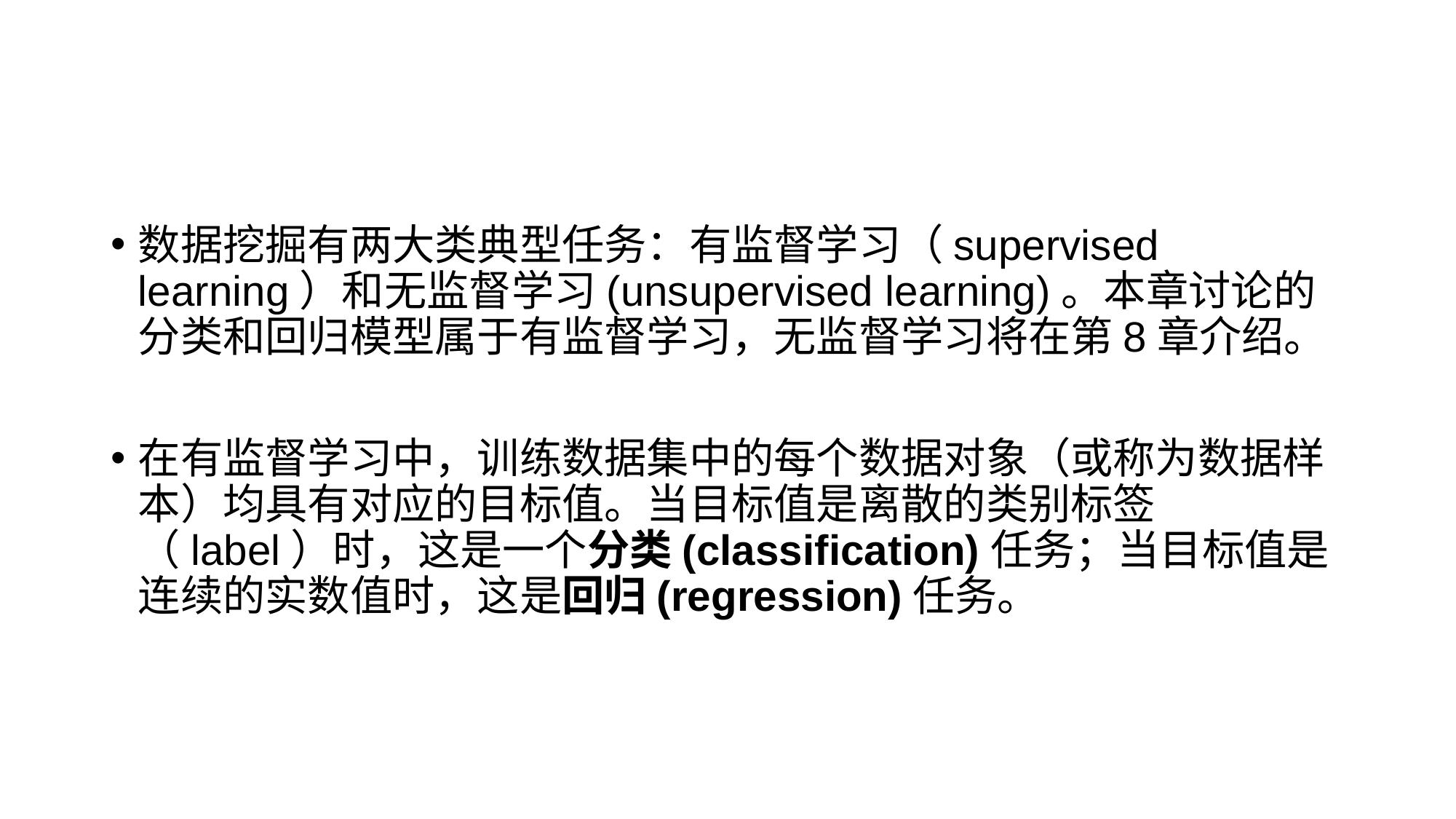

#
数据挖掘有两大类典型任务：有监督学习（supervised learning）和无监督学习(unsupervised learning)。本章讨论的分类和回归模型属于有监督学习，无监督学习将在第8章介绍。

在有监督学习中，训练数据集中的每个数据对象（或称为数据样本）均具有对应的目标值。当目标值是离散的类别标签（label）时，这是一个分类(classification)任务；当目标值是连续的实数值时，这是回归(regression)任务。